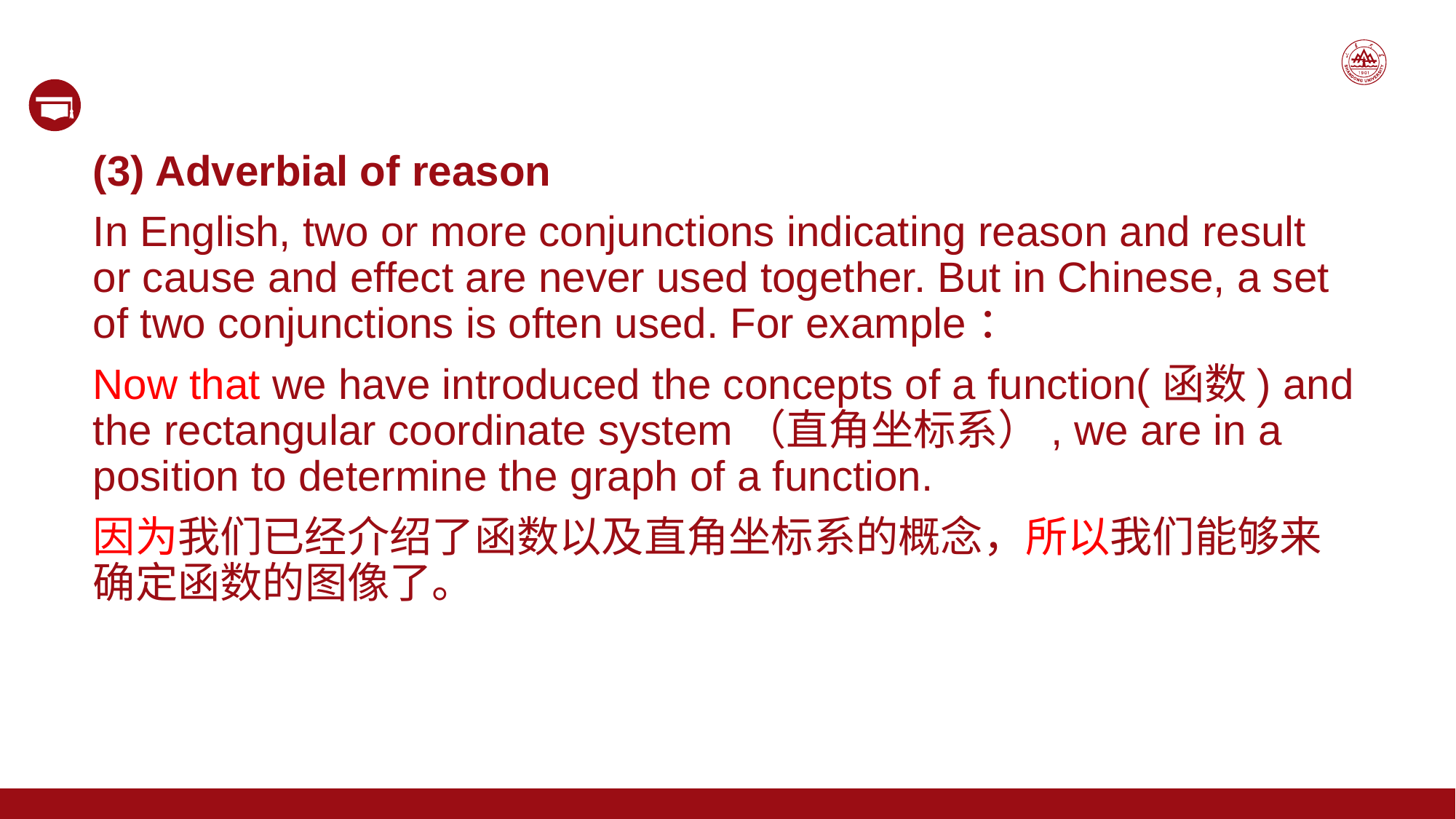

(3) Adverbial of reason
In English, two or more conjunctions indicating reason and result or cause and effect are never used together. But in Chinese, a set of two conjunctions is often used. For example：
Now that we have introduced the concepts of a function(函数) and the rectangular coordinate system（直角坐标系）, we are in a position to determine the graph of a function.
因为我们已经介绍了函数以及直角坐标系的概念，所以我们能够来确定函数的图像了。